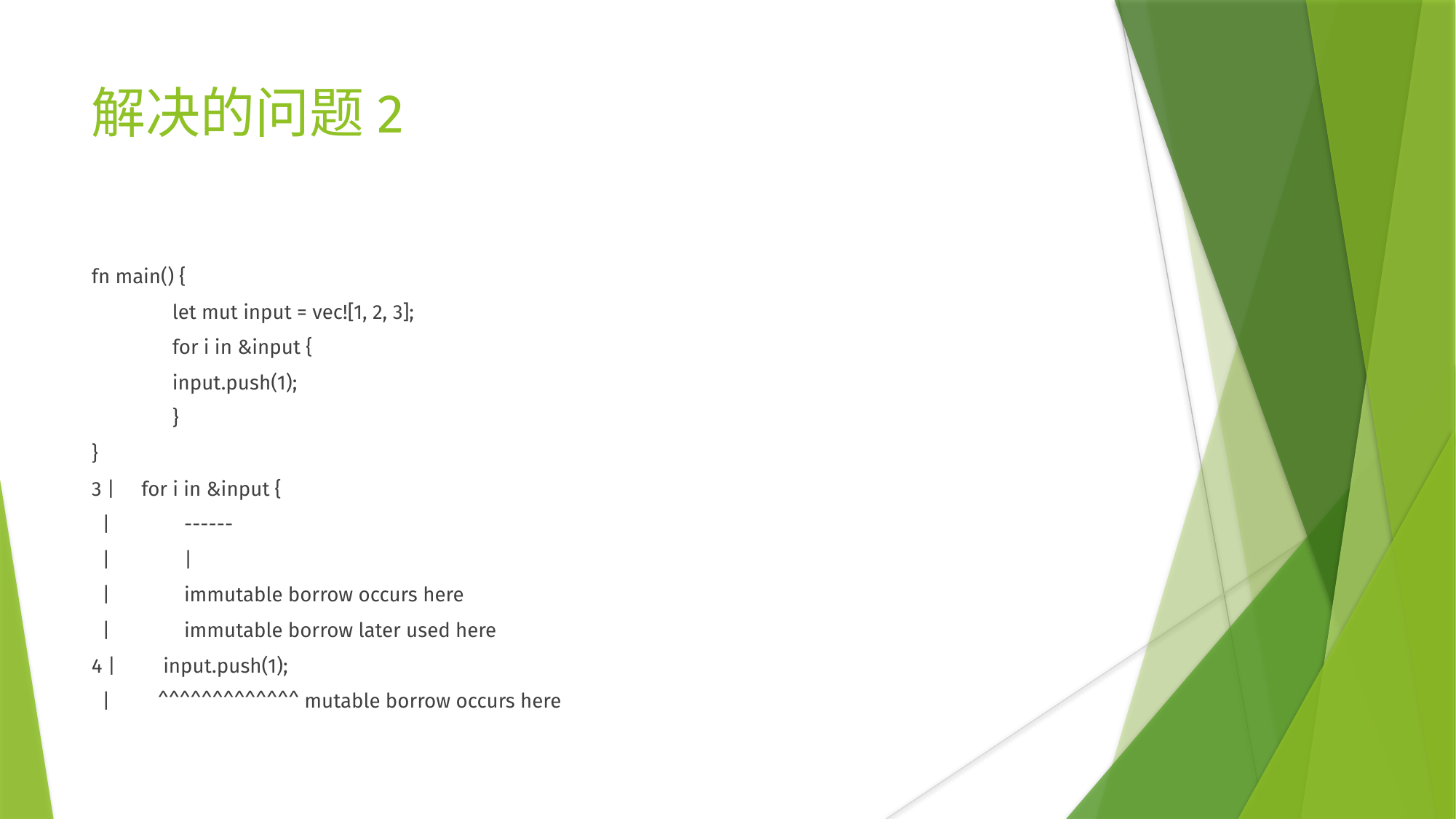

解决的问题2
fn main() {
	let mut input = vec![1, 2, 3];
	for i in &input {
		input.push(1);
	}
}
3 |     for i in &input {
  |              ------
  |              |
  |              immutable borrow occurs here
  |              immutable borrow later used here
4 |         input.push(1);
  |         ^^^^^^^^^^^^^ mutable borrow occurs here